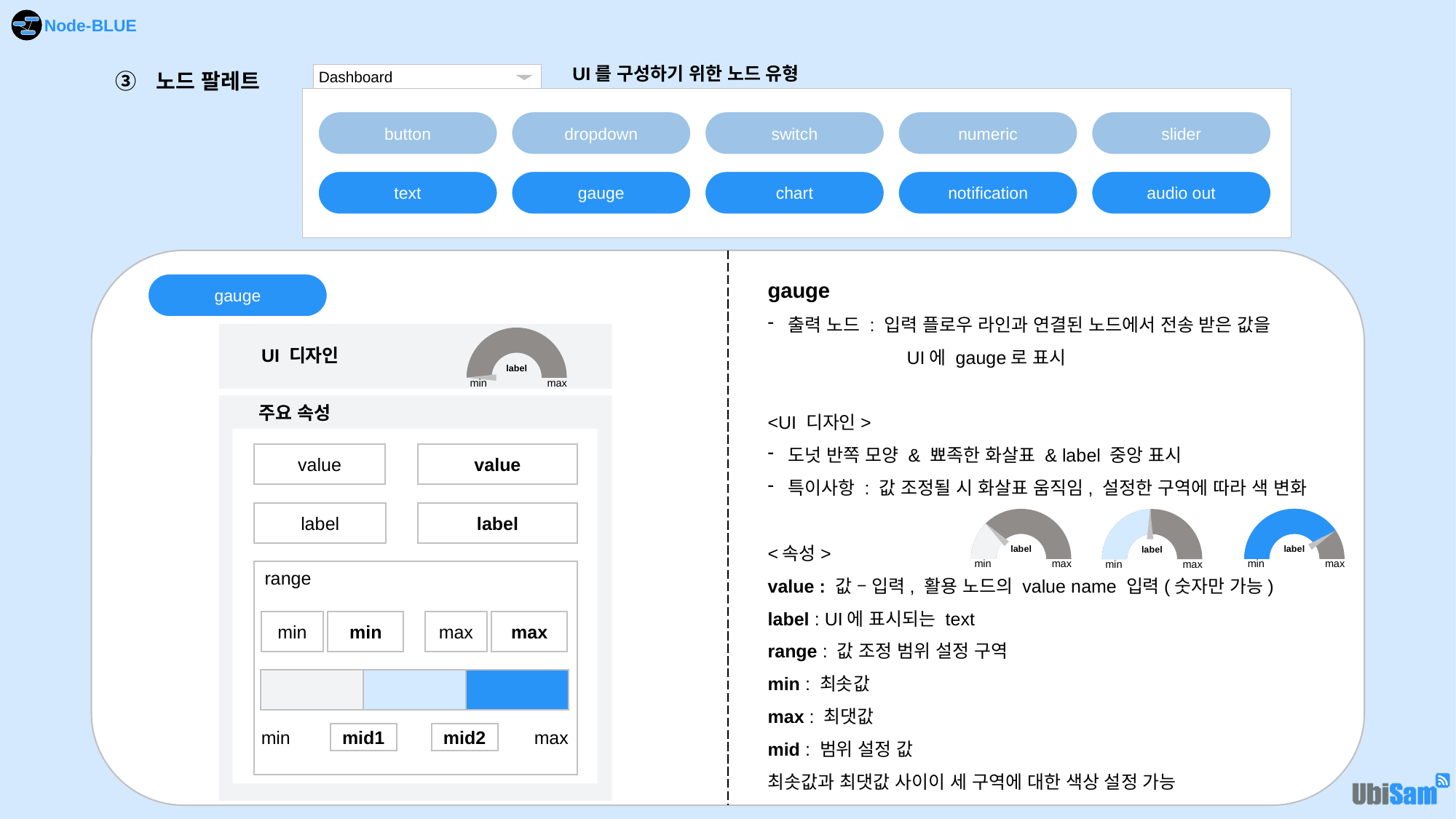

UI를 구성하기 위한 노드 유형
노드 팔레트
Dashboard

button
dropdown
switch
numeric
slider
text
gauge
chart
notification
audio out
gauge
출력 노드 : 입력 플로우 라인과 연결된 노드에서 전송 받은 값을
	 UI에 gauge로 표시

<UI 디자인>
도넛 반쪽 모양 & 뾰족한 화살표 & label 중앙 표시
특이사항 : 값 조정될 시 화살표 움직임, 설정한 구역에 따라 색 변화

<속성>
value : 값 – 입력, 활용 노드의 value name 입력(숫자만 가능)
label : UI에 표시되는 text
range : 값 조정 범위 설정 구역
min : 최솟값
max : 최댓값
mid : 범위 설정 값
최솟값과 최댓값 사이이 세 구역에 대한 색상 설정 가능

label
min
max

label
min
max

label
min
max
gauge

UI 디자인

주요 속성

label

min
max
value
value
label
label
range
min
min
max
max

min
max
mid1
mid2